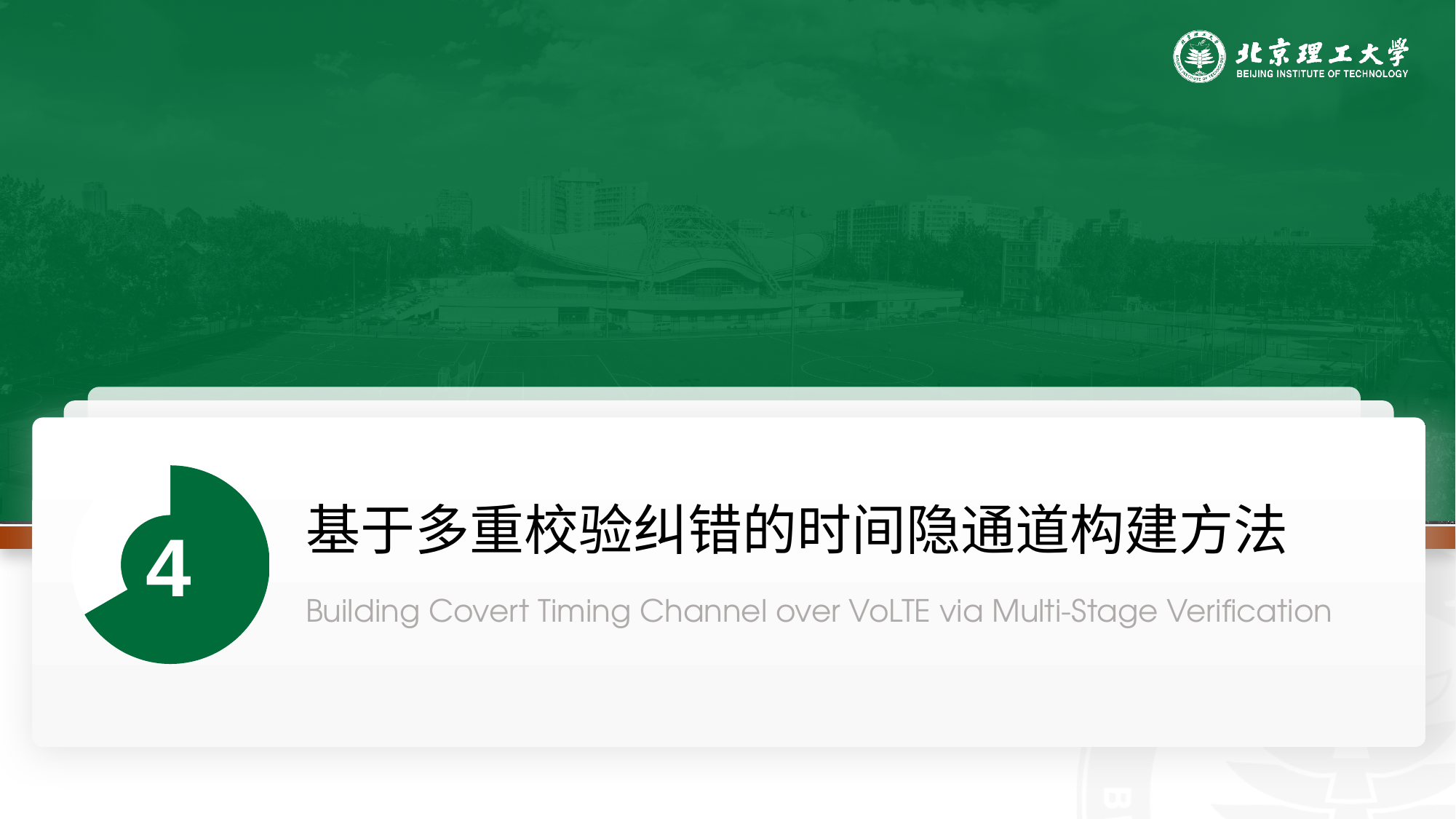

### Chart

| Category |
|---|

### Chart

| Category |  |
|---|---|
基于多重校验纠错的时间隐通道构建方法
4
Building Covert Timing Channel over VoLTE via Multi-Stage Verification